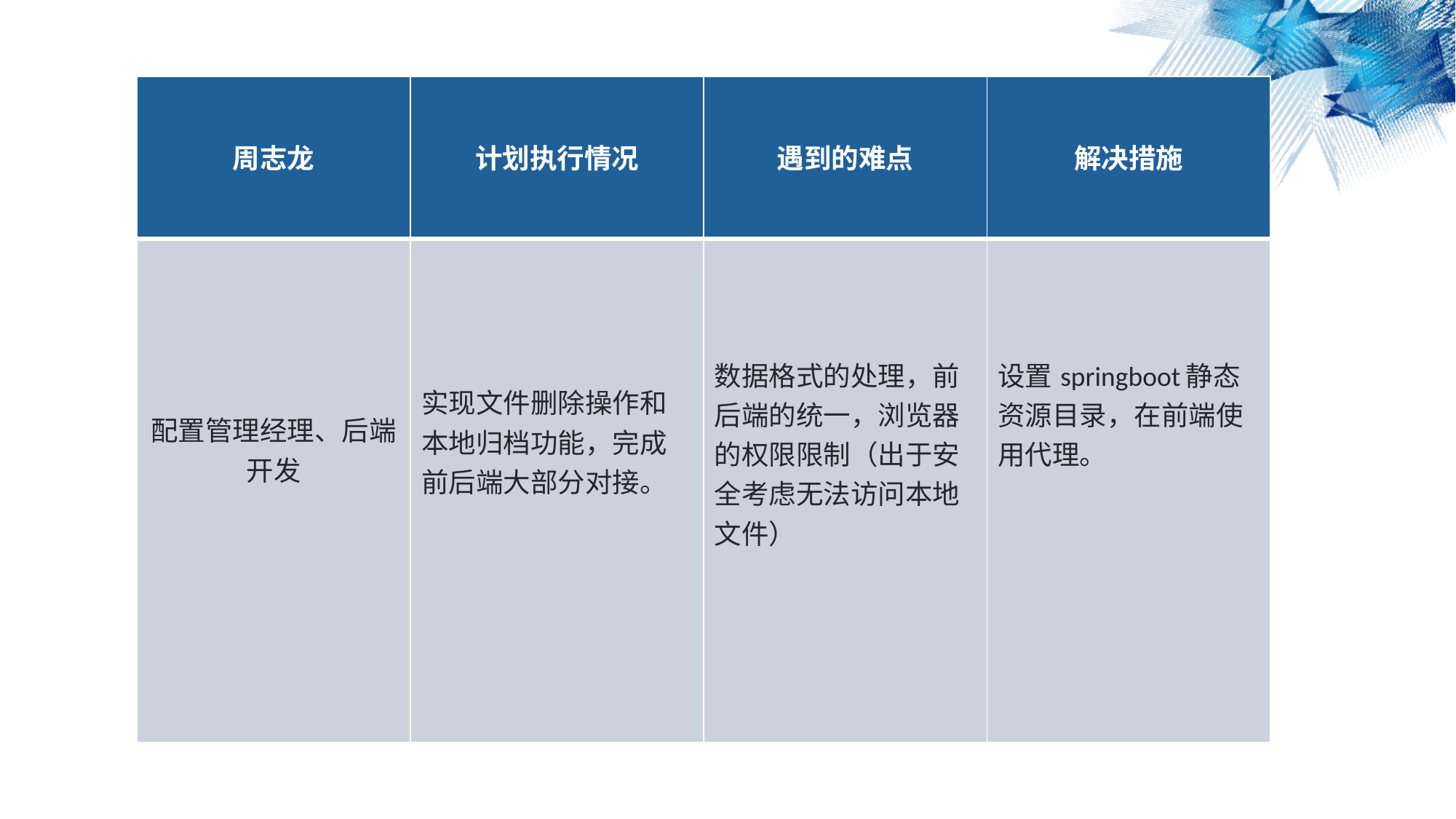

| 周志龙 | 计划执行情况 | 遇到的难点 | 解决措施 |
| --- | --- | --- | --- |
| 配置管理经理、后端开发 | 实现文件删除操作和本地归档功能，完成前后端大部分对接。 | 数据格式的处理，前后端的统一，浏览器的权限限制（出于安全考虑无法访问本地文件） | 设置springboot静态资源目录，在前端使用代理。 |